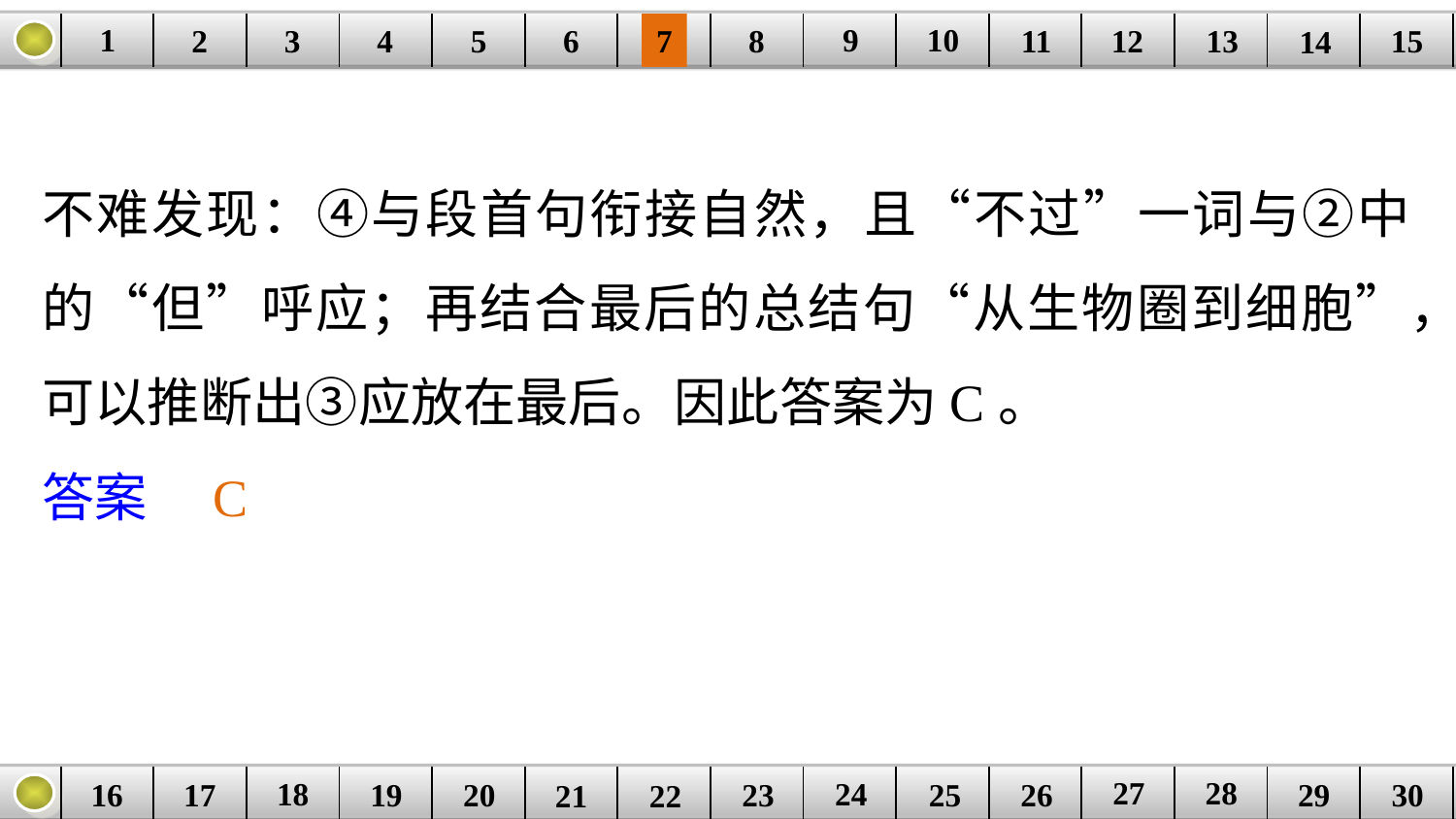

9
10
1
3
4
5
6
8
11
2
12
15
|  |  |  |  |  |  |  |  |  |  |  |  |  |  |  |
| --- | --- | --- | --- | --- | --- | --- | --- | --- | --- | --- | --- | --- | --- | --- |
7
13
14

不难发现：④与段首句衔接自然，且“不过”一词与②中的“但”呼应；再结合最后的总结句“从生物圈到细胞”，可以推断出③应放在最后。因此答案为C。
答案　C

27
28
18
24
16
25
26
30
|  |  |  |  |  |  |  |  |  |  |  |  |  |  |  |
| --- | --- | --- | --- | --- | --- | --- | --- | --- | --- | --- | --- | --- | --- | --- |
23
17
19
20
29
21
22